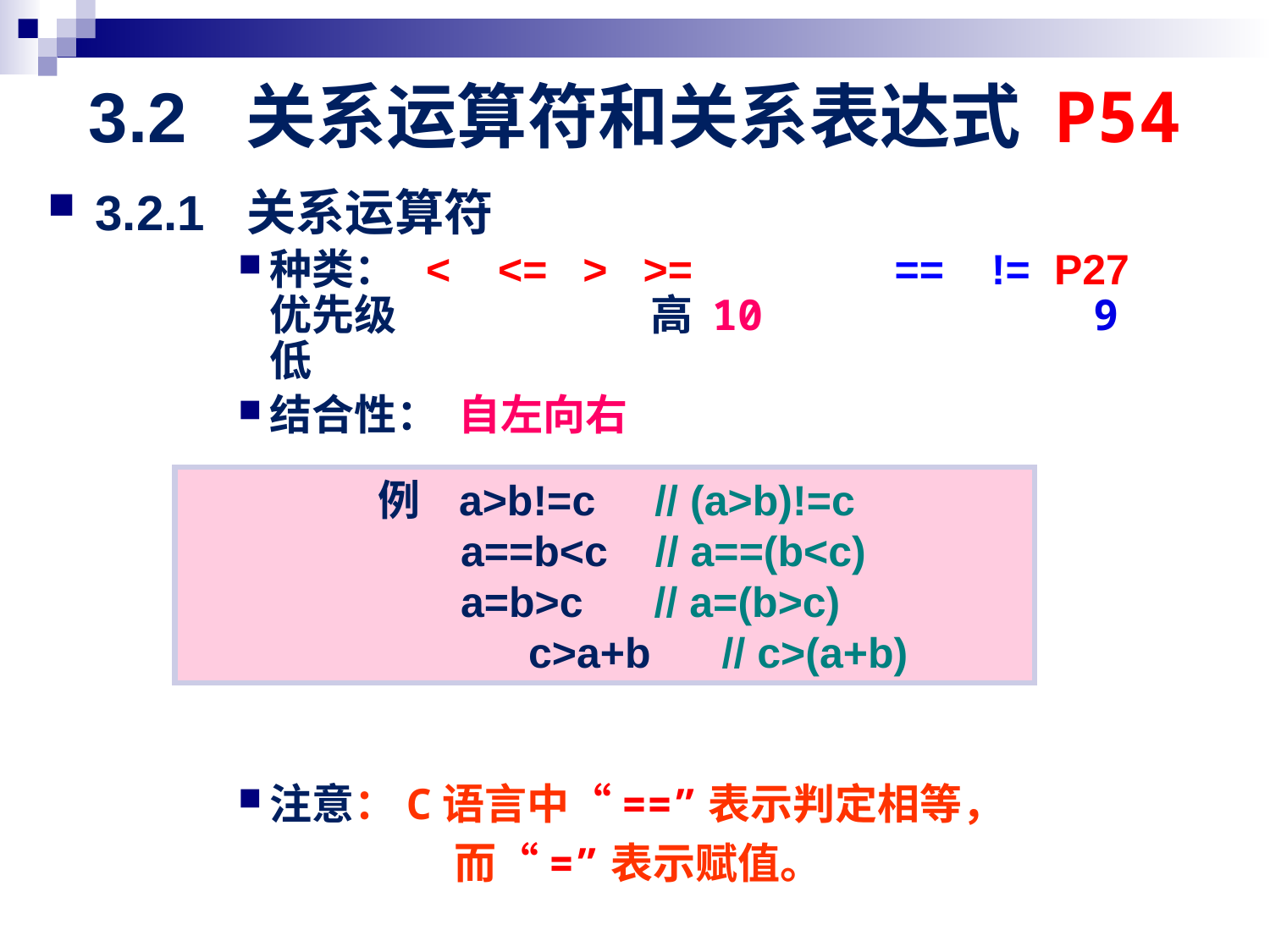

# 3.2 关系运算符和关系表达式 P54
3.2.1 关系运算符
种类：  <    <=   >   >=                 ==    !=  P27优先级		高 10             9 低
结合性：  自左向右

注意：C语言中“==”表示判定相等，
			          而“=”表示赋值。
例   a>b!=c     // (a>b)!=c
       a==b<c    // a==(b<c)
       a=b>c      // a=(b>c)
	  c>a+b      // c>(a+b)
5